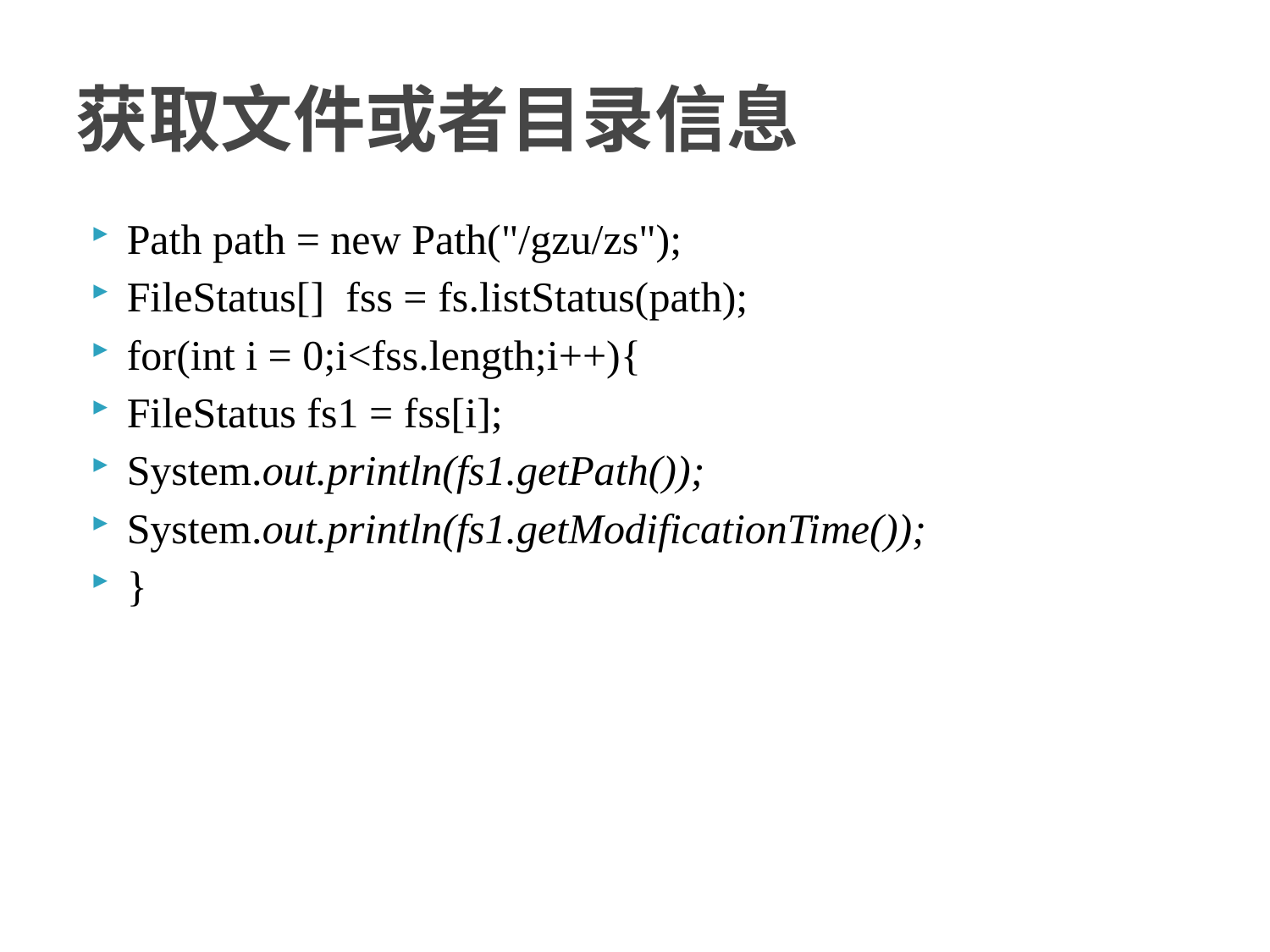

# 获取文件或者目录信息
Path path = new Path("/gzu/zs");
FileStatus[]  fss = fs.listStatus(path);
for(int i = 0;i<fss.length;i++){
FileStatus fs1 = fss[i];
System.out.println(fs1.getPath());
System.out.println(fs1.getModificationTime());
}